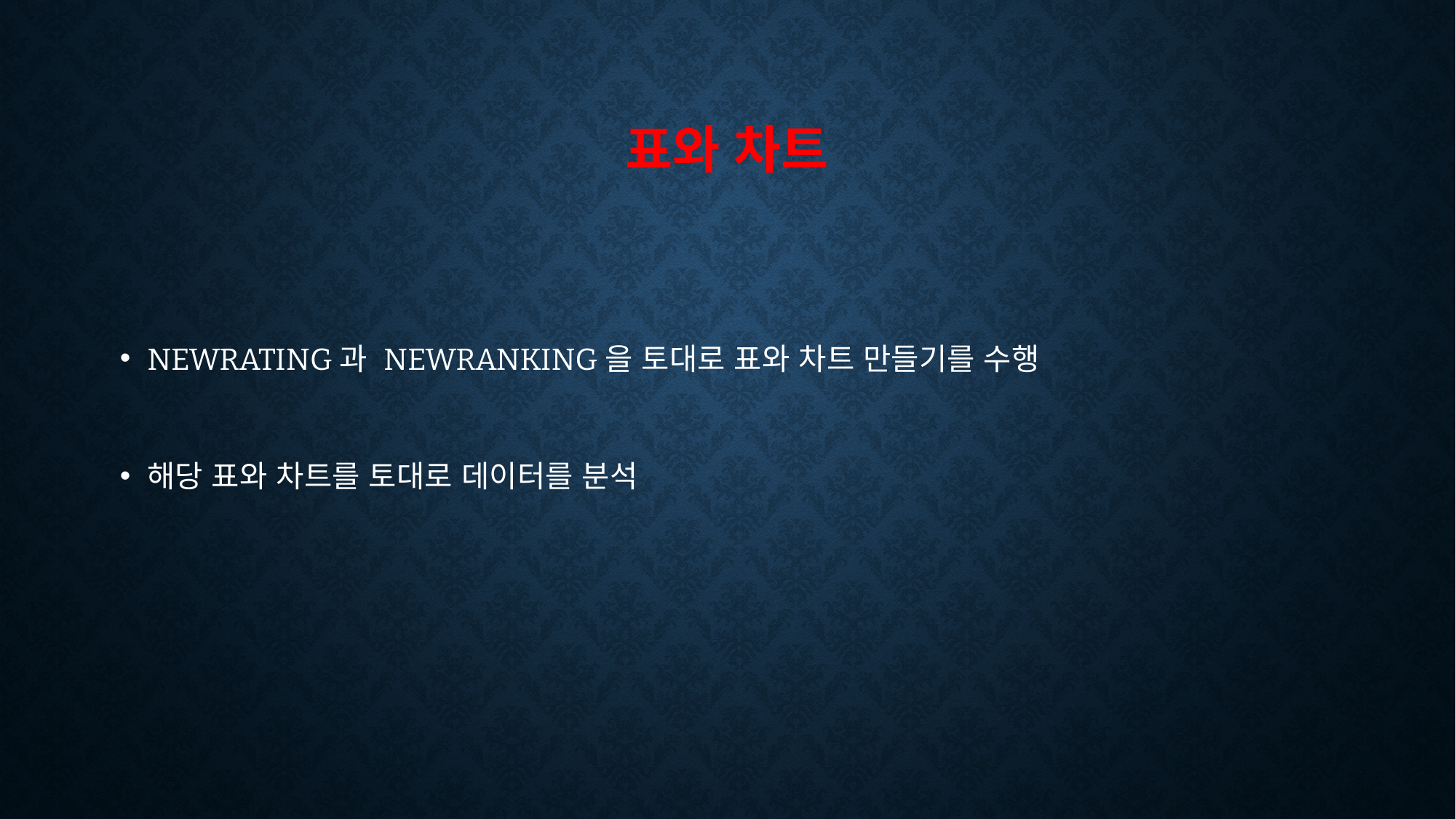

# 표와 차트

NEWRATING과 NEWRANKING을 토대로 표와 차트 만들기를 수행

해당 표와 차트를 토대로 데이터를 분석